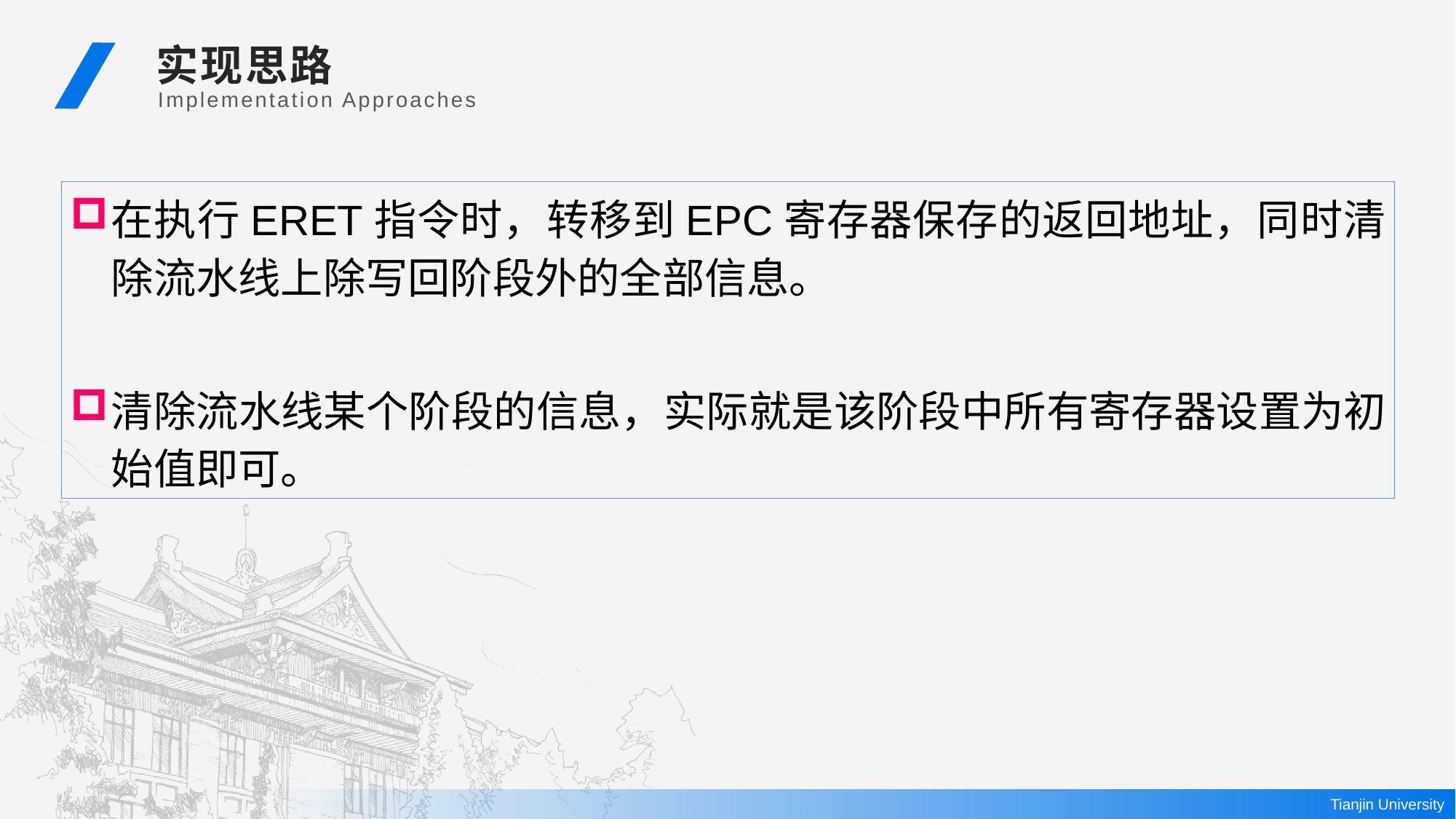

实现思路
Implementation Approaches
在执行ERET指令时，转移到EPC寄存器保存的返回地址，同时清除流水线上除写回阶段外的全部信息。

清除流水线某个阶段的信息，实际就是该阶段中所有寄存器设置为初始值即可。